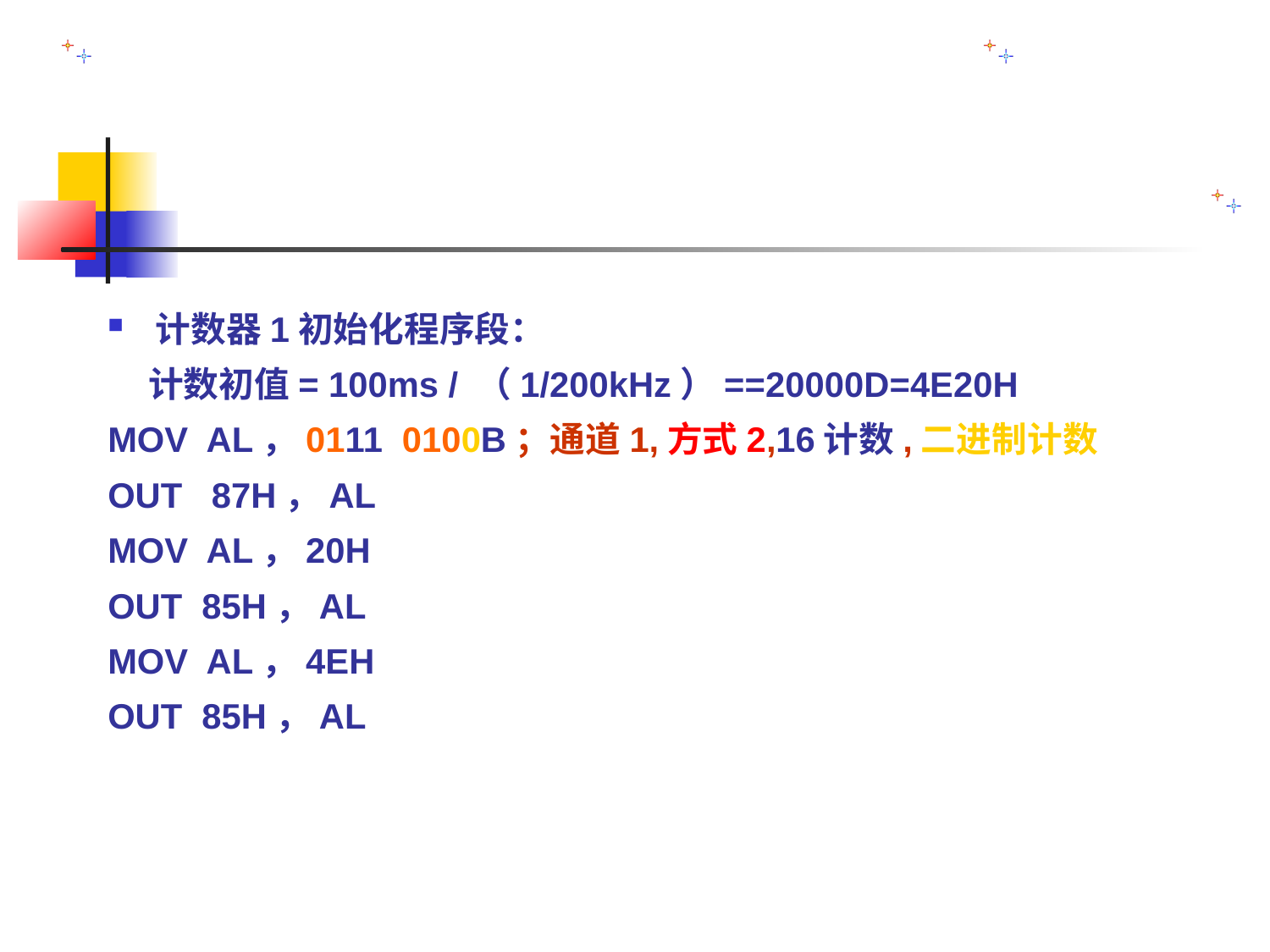

计数器1初始化程序段：
    计数初值= 100ms / （1/200kHz）==20000D=4E20H
MOV  AL，0111  0100B；通道1,方式2,16计数,二进制计数
OUT   87H，AL
MOV  AL，20H
OUT  85H，AL
MOV  AL，4EH
OUT  85H，AL